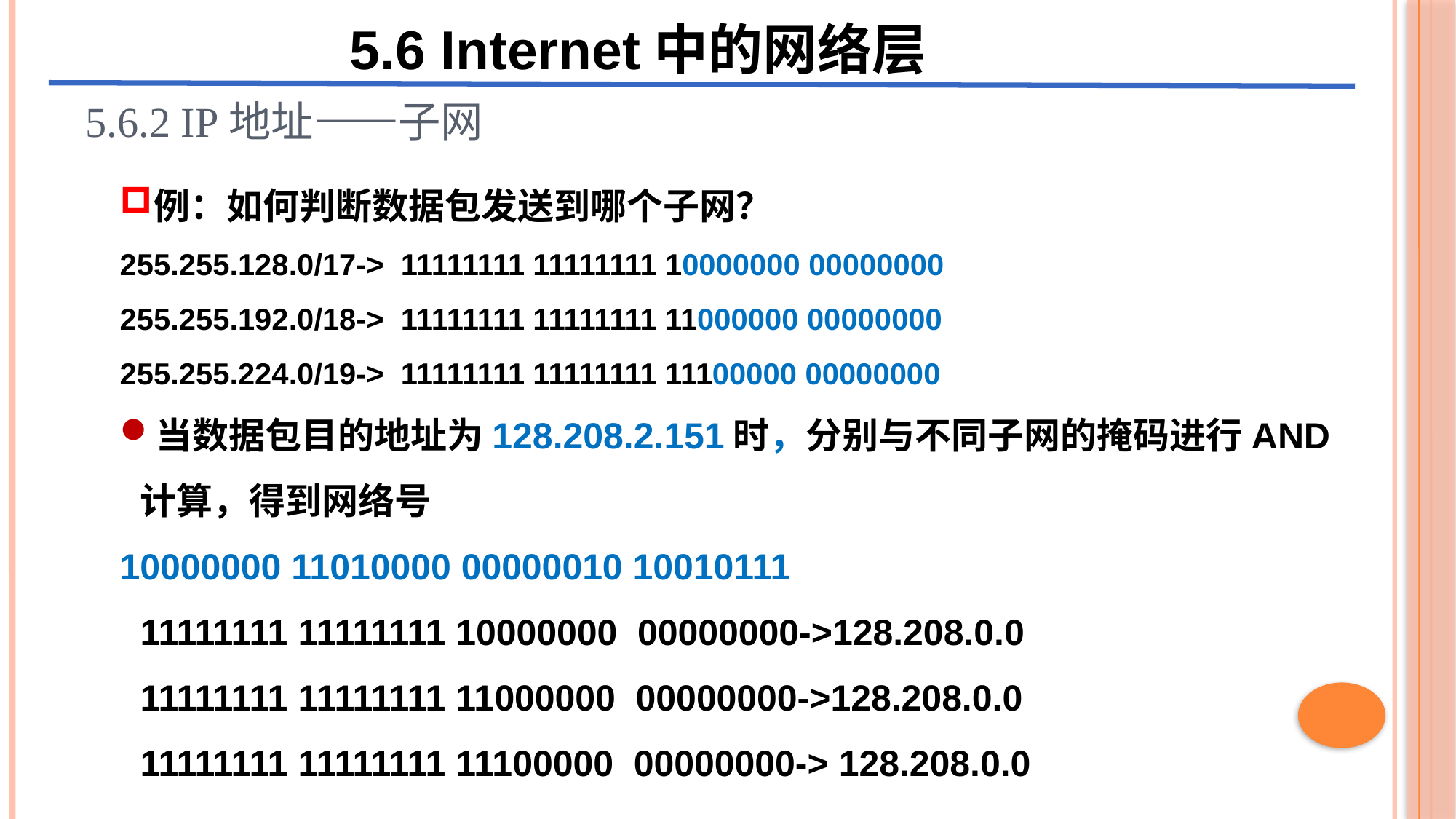

5.6 Internet中的网络层
# 5.6.2 IP地址——子网

例：如何判断数据包发送到哪个子网？
255.255.128.0/17->  11111111 11111111 10000000 00000000
255.255.192.0/18->  11111111 11111111 11000000 00000000
255.255.224.0/19->  11111111 11111111 11100000 00000000
当数据包目的地址为128.208.2.151时，分别与不同子网的掩码进行AND计算，得到网络号
10000000 11010000 00000010 10010111
  11111111 11111111 10000000  00000000->128.208.0.0
  11111111 11111111 11000000  00000000->128.208.0.0
  11111111 11111111 11100000  00000000-> 128.208.0.0